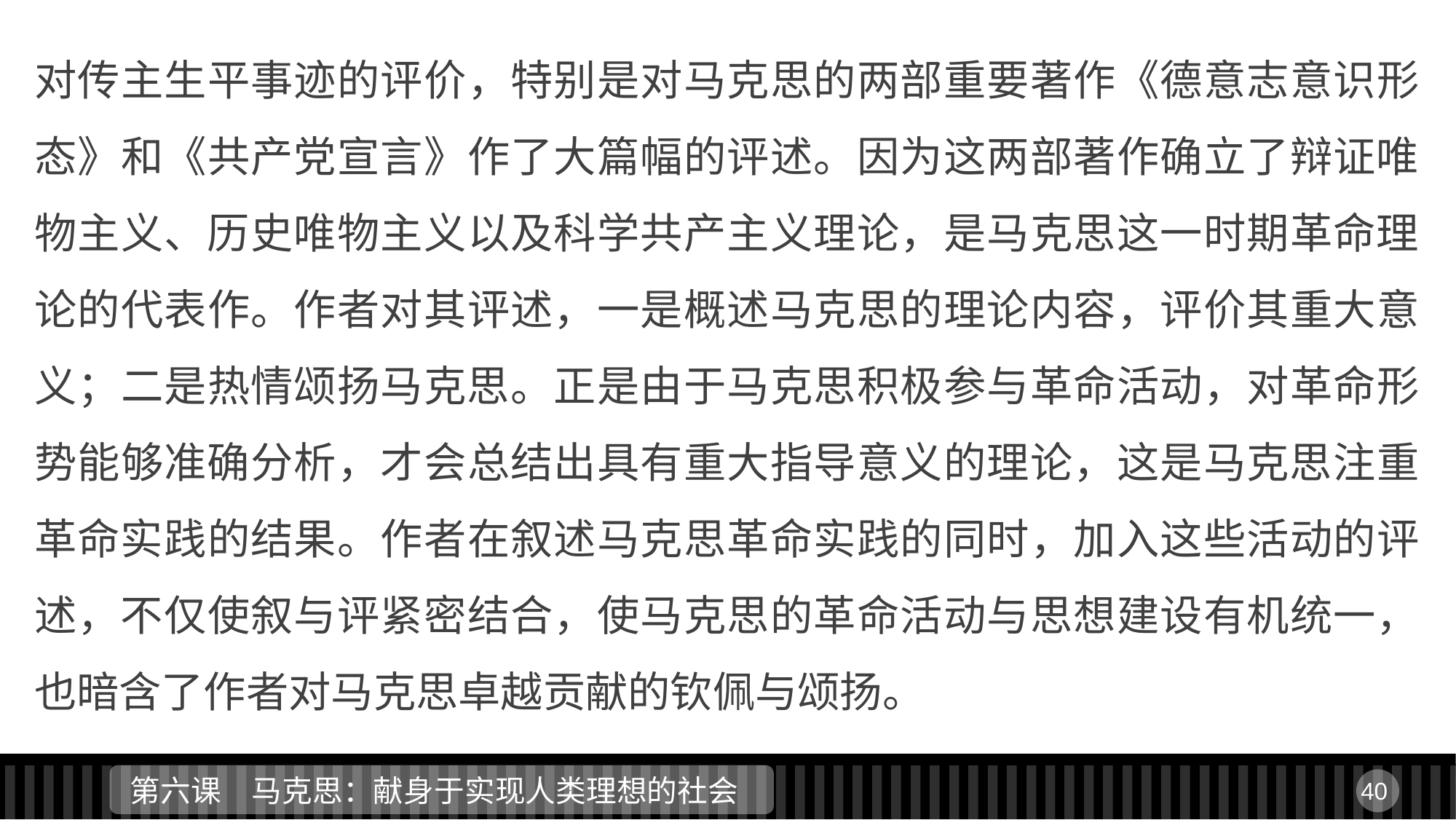

对传主生平事迹的评价，特别是对马克思的两部重要著作《德意志意识形态》和《共产党宣言》作了大篇幅的评述。因为这两部著作确立了辩证唯物主义、历史唯物主义以及科学共产主义理论，是马克思这一时期革命理论的代表作。作者对其评述，一是概述马克思的理论内容，评价其重大意义；二是热情颂扬马克思。正是由于马克思积极参与革命活动，对革命形势能够准确分析，才会总结出具有重大指导意义的理论，这是马克思注重革命实践的结果。作者在叙述马克思革命实践的同时，加入这些活动的评述，不仅使叙与评紧密结合，使马克思的革命活动与思想建设有机统一，也暗含了作者对马克思卓越贡献的钦佩与颂扬。